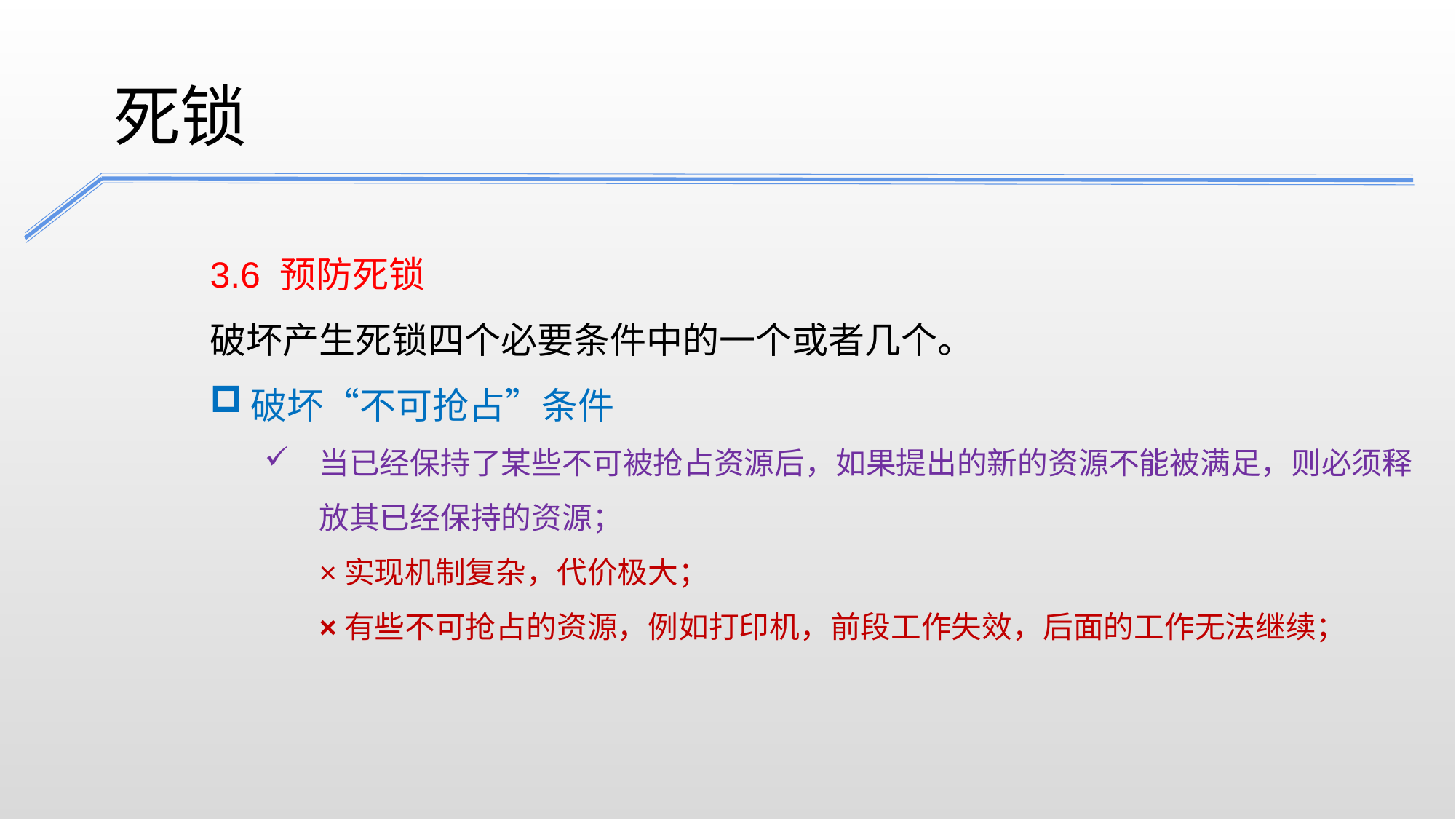

死锁

3.6 预防死锁
破坏产生死锁四个必要条件中的一个或者几个。
破坏“不可抢占”条件
当已经保持了某些不可被抢占资源后，如果提出的新的资源不能被满足，则必须释放其已经保持的资源；
×实现机制复杂，代价极大；
×有些不可抢占的资源，例如打印机，前段工作失效，后面的工作无法继续；